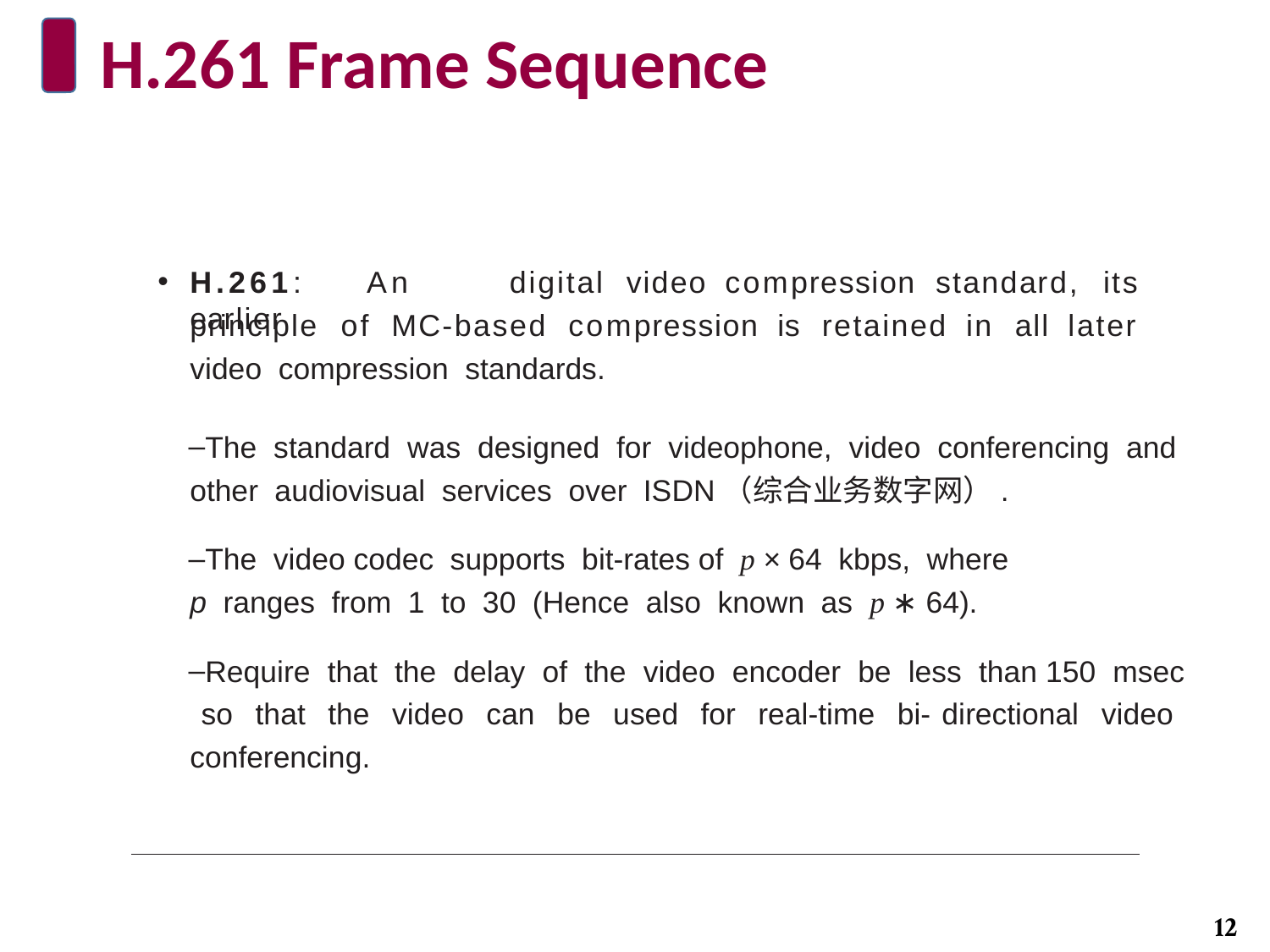

# H.261 Frame Sequence
H.261:	An	earlier
digital	video
compression
standard,	its
principle	of	MC-based	compression
is	retained
in	all
later
video  compression  standards.

The  standard  was  designed  for  videophone,  video  conferencing  and  other  audiovisual  services  over  ISDN（综合业务数字网）.

The  video codec  supports  bit-rates of  p × 64  kbps,  where
p  ranges  from  1  to  30  (Hence  also  known  as  p ∗ 64).

Require  that  the  delay  of  the  video  encoder  be  less  than 150  msec  so  that  the  video  can  be  used  for  real-time  bi- directional  video  conferencing.

12